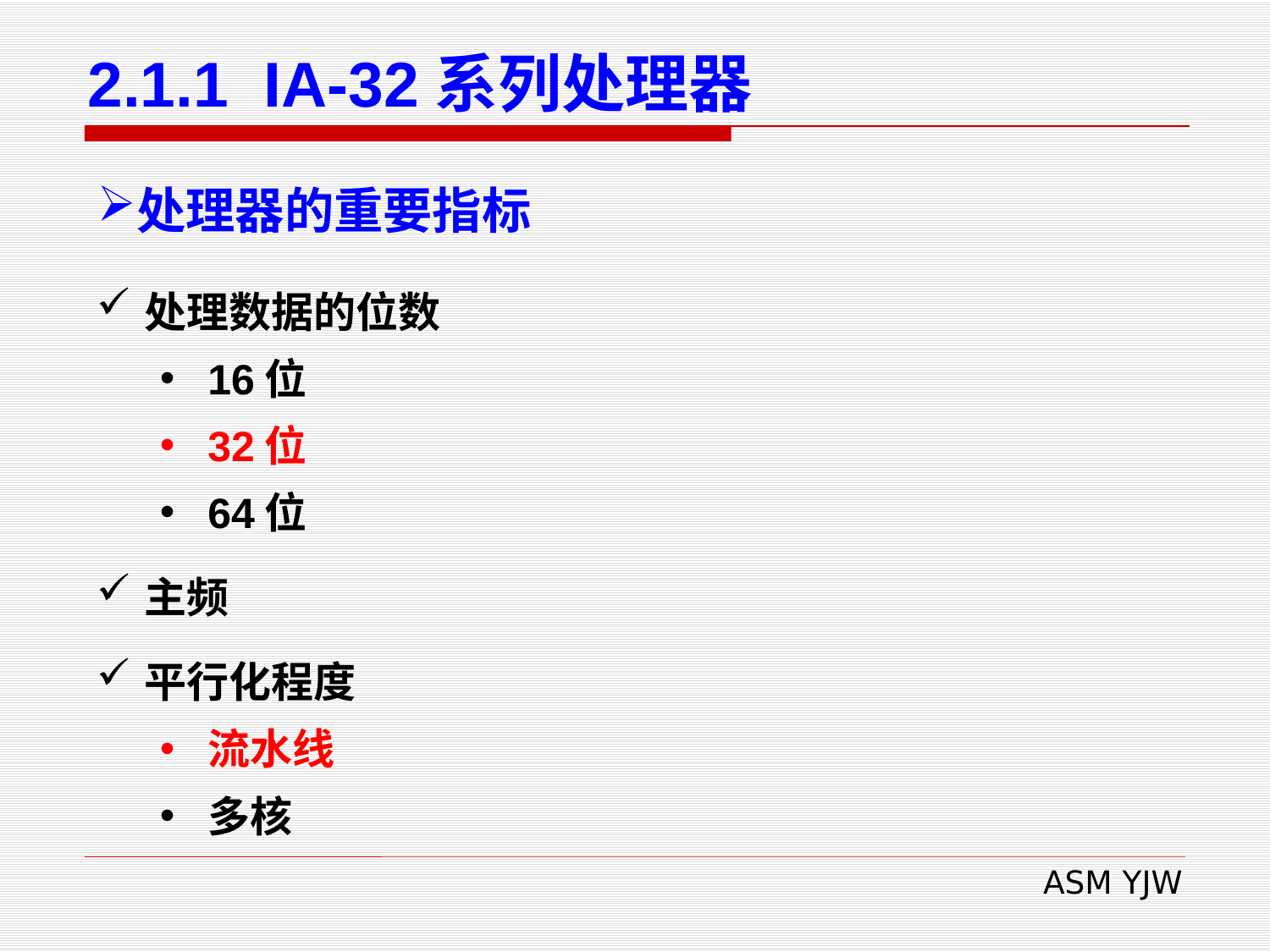

# 2.1.1  IA-32系列处理器
处理器的重要指标
处理数据的位数
16位
32位
64位
主频
平行化程度
流水线
多核